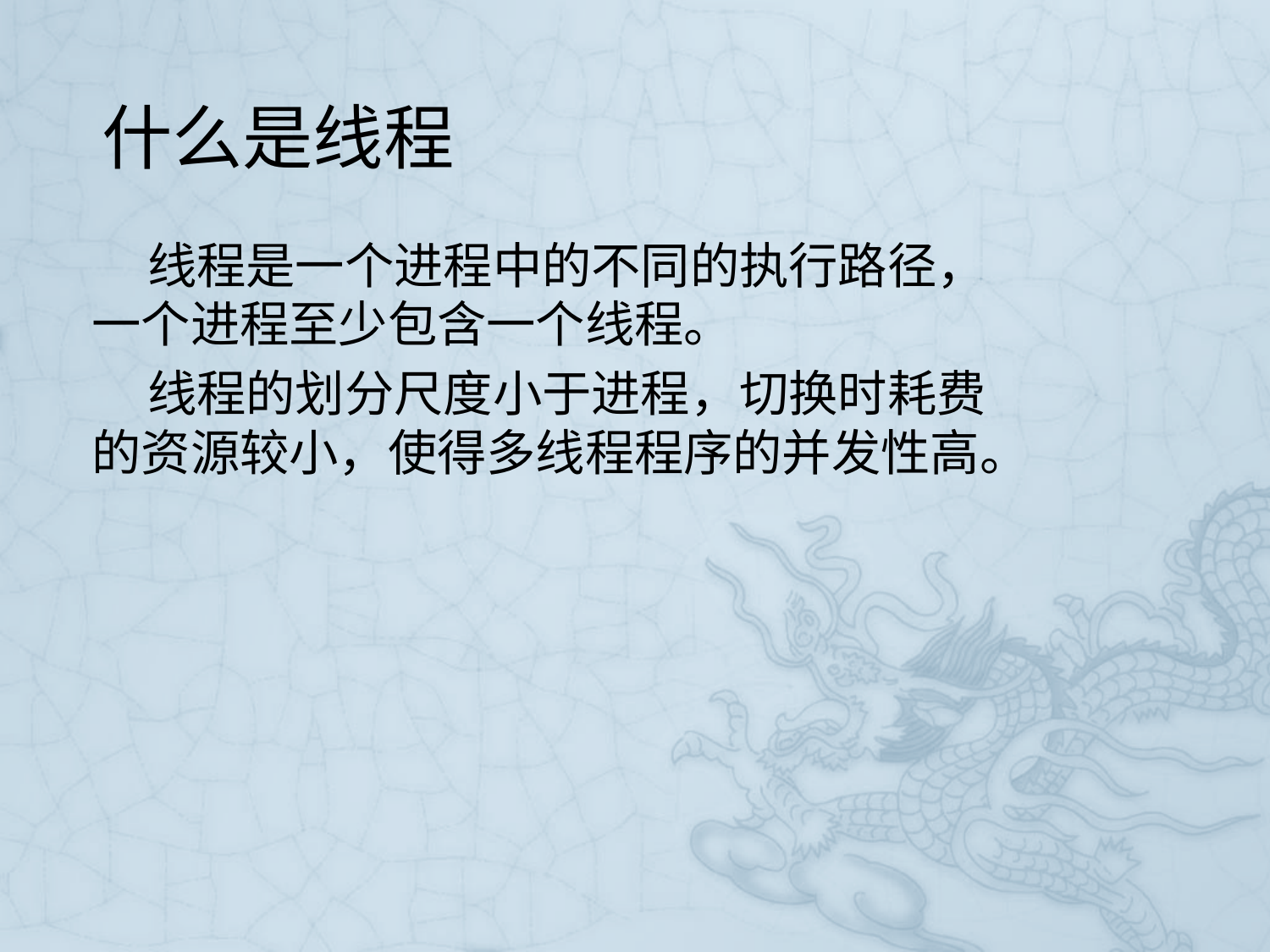

# 什么是线程
    线程是一个进程中的不同的执行路径，一个进程至少包含一个线程。
    线程的划分尺度小于进程，切换时耗费的资源较小，使得多线程程序的并发性高。